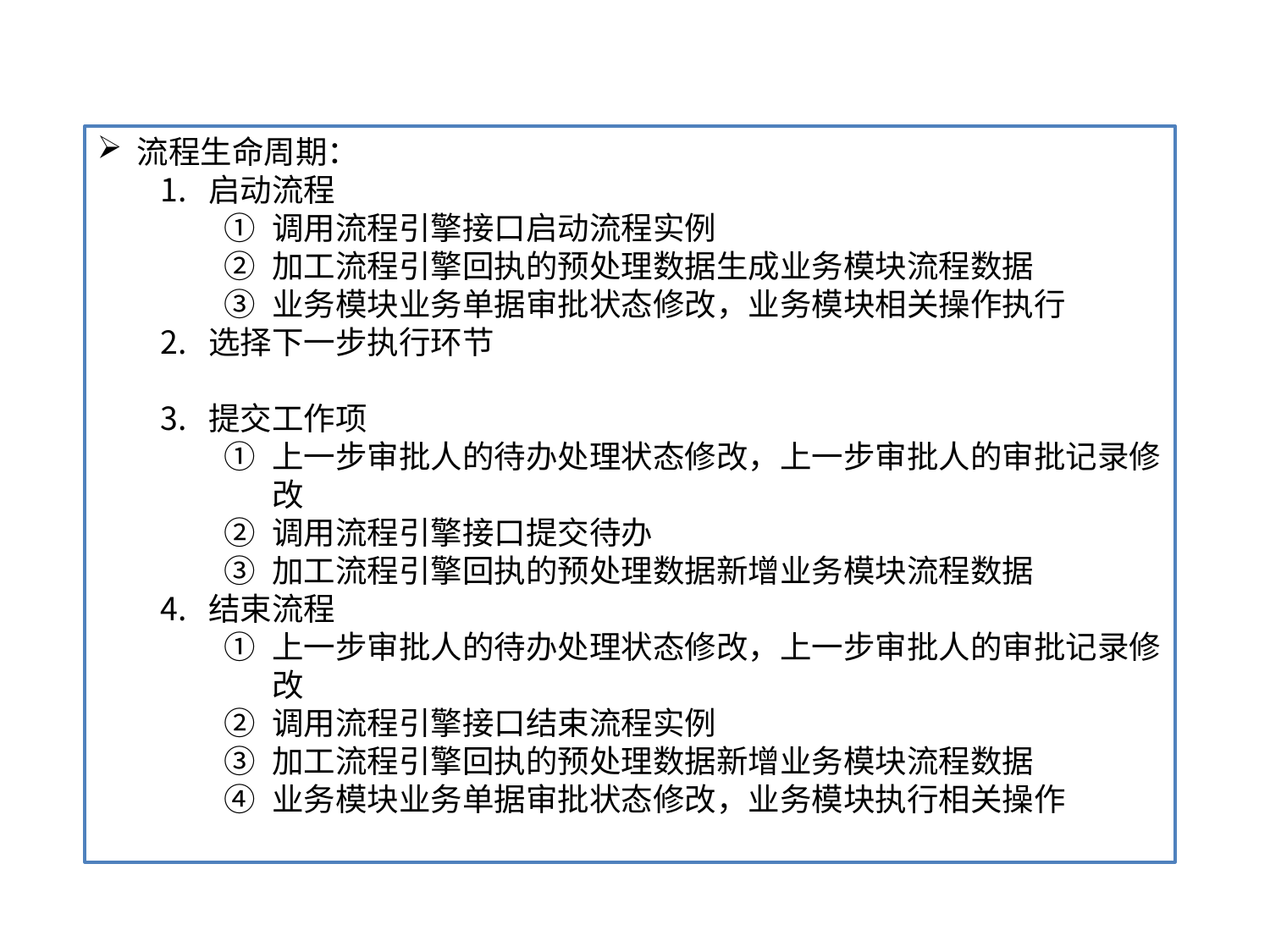

流程生命周期：
启动流程
调用流程引擎接口启动流程实例
加工流程引擎回执的预处理数据生成业务模块流程数据
业务模块业务单据审批状态修改，业务模块相关操作执行
选择下一步执行环节

提交工作项
上一步审批人的待办处理状态修改，上一步审批人的审批记录修改
调用流程引擎接口提交待办
加工流程引擎回执的预处理数据新增业务模块流程数据
结束流程
上一步审批人的待办处理状态修改，上一步审批人的审批记录修改
调用流程引擎接口结束流程实例
加工流程引擎回执的预处理数据新增业务模块流程数据
业务模块业务单据审批状态修改，业务模块执行相关操作